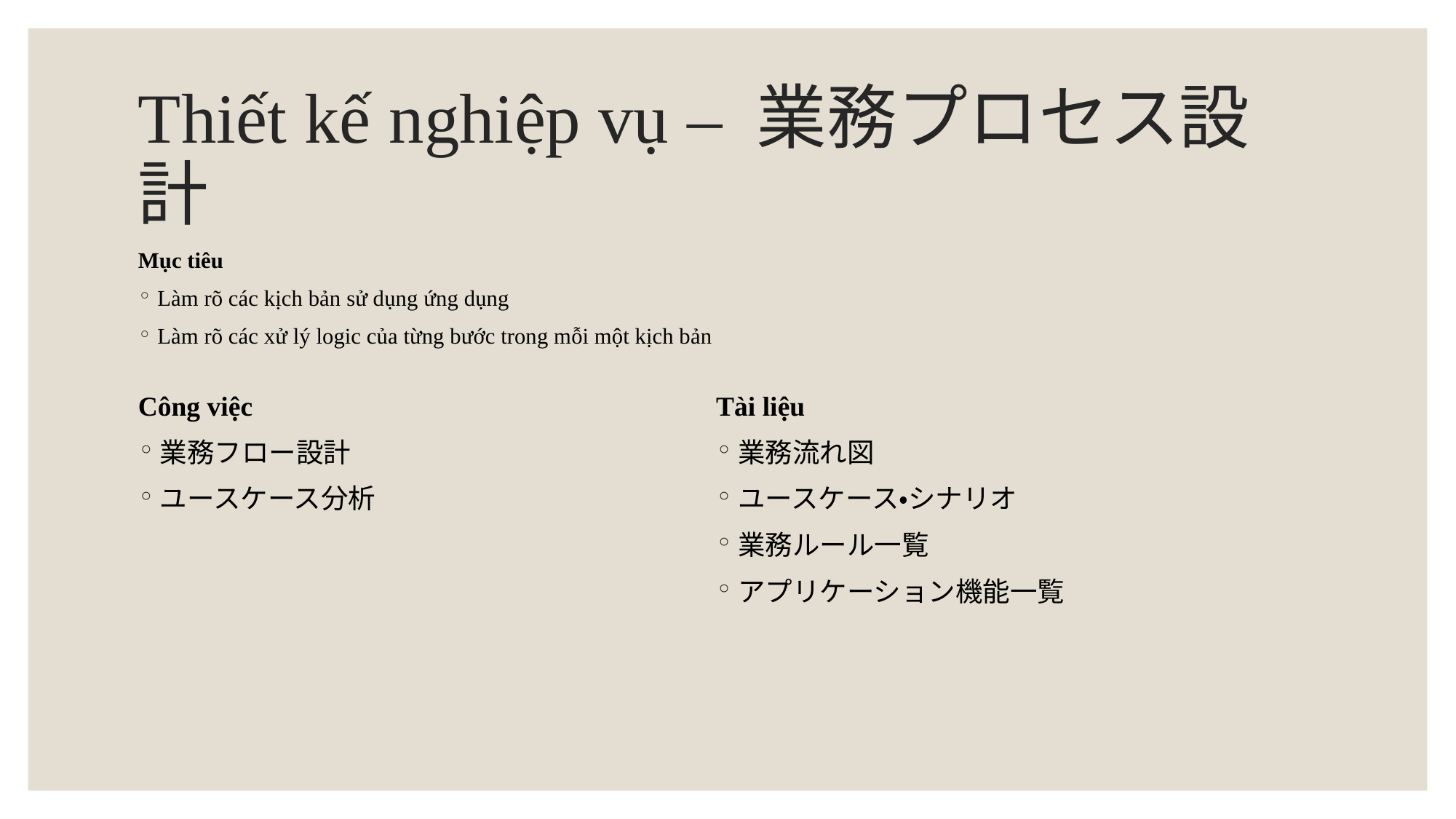

# Thiết kế nghiệp vụ – 業務プロセス設計
Mục tiêu
Làm rõ các kịch bản sử dụng ứng dụng
Làm rõ các xử lý logic của từng bước trong mỗi một kịch bản
Công việc
業務フロー設計
ユースケース分析
Tài liệu
業務流れ図
ユースケース・シナリオ
業務ルール一覧
アプリケーション機能一覧